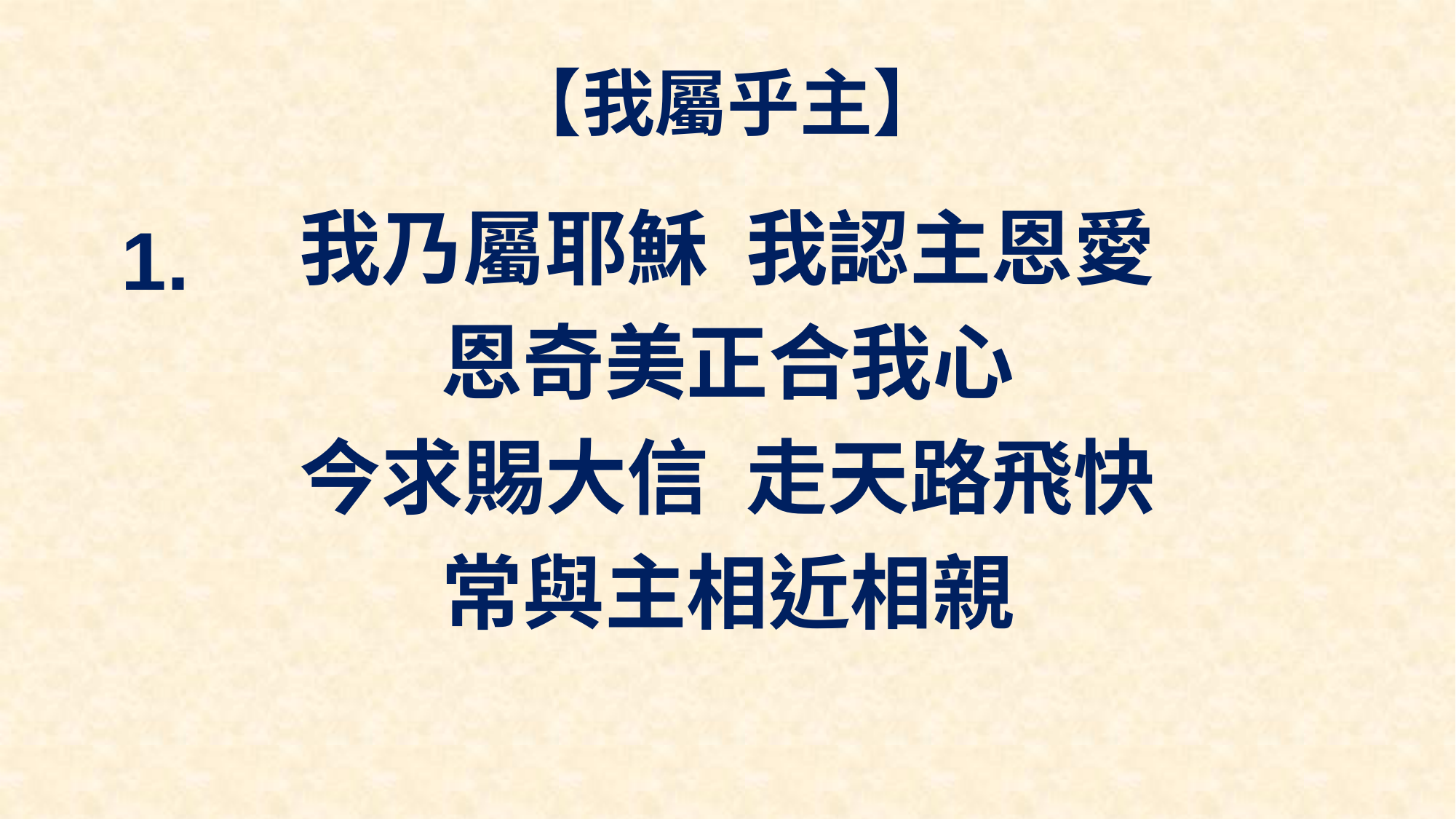

# 【我屬乎主】
我乃屬耶穌  我認主恩愛
恩奇美正合我心
今求賜大信  走天路飛快
常與主相近相親
1.